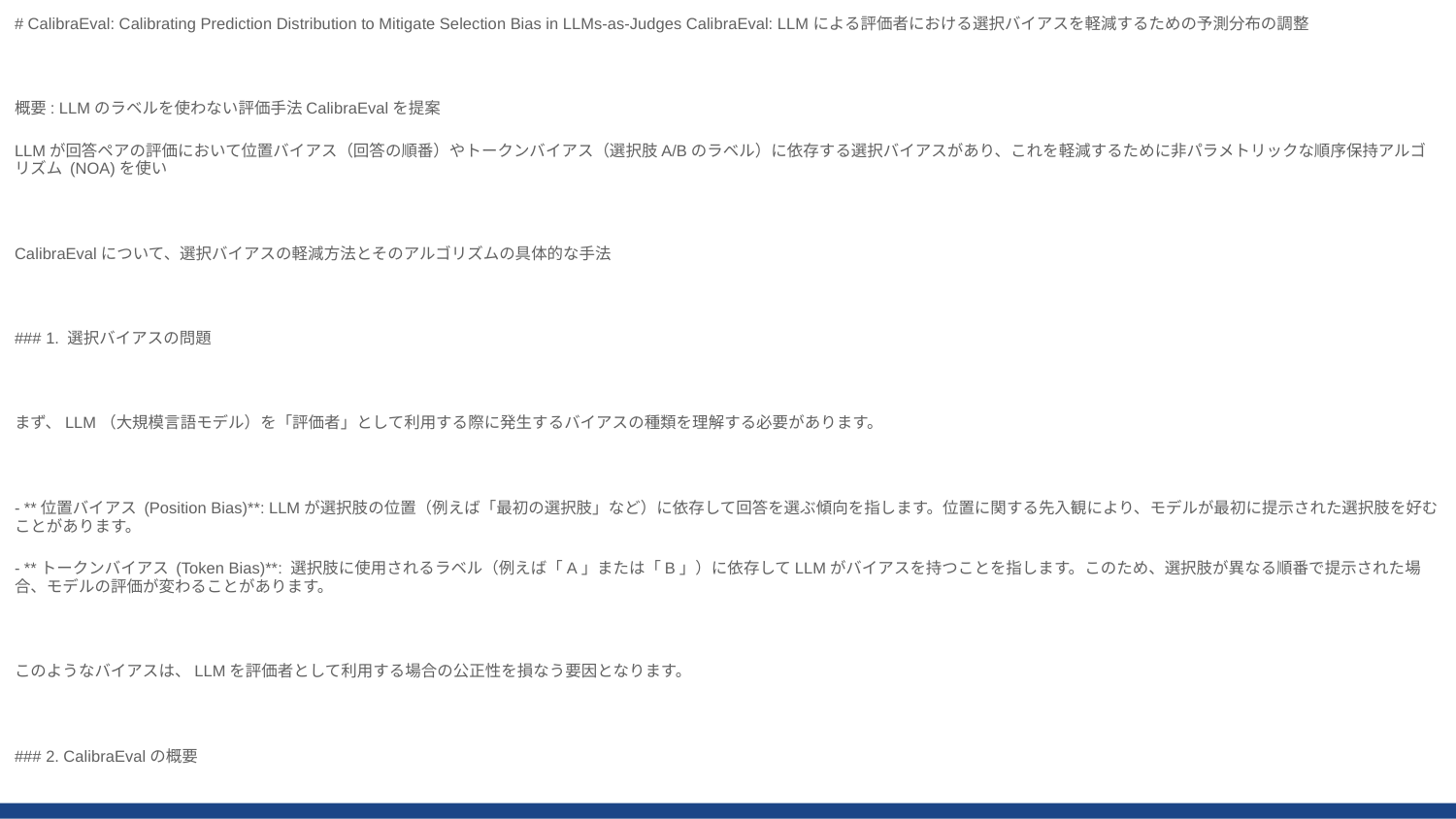

# CalibraEval: Calibrating Prediction Distribution to Mitigate Selection Bias in LLMs-as-Judges CalibraEval: LLMによる評価者における選択バイアスを軽減するための予測分布の調整

概要: LLMのラベルを使わない評価手法CalibraEvalを提案
LLMが回答ペアの評価において位置バイアス（回答の順番）やトークンバイアス（選択肢A/Bのラベル）に依存する選択バイアスがあり、これを軽減するために非パラメトリックな順序保持アルゴリズム (NOA)を使い

CalibraEvalについて、選択バイアスの軽減方法とそのアルゴリズムの具体的な手法

### 1. 選択バイアスの問題

まず、LLM（大規模言語モデル）を「評価者」として利用する際に発生するバイアスの種類を理解する必要があります。

- **位置バイアス (Position Bias)**: LLMが選択肢の位置（例えば「最初の選択肢」など）に依存して回答を選ぶ傾向を指します。位置に関する先入観により、モデルが最初に提示された選択肢を好むことがあります。
- **トークンバイアス (Token Bias)**: 選択肢に使用されるラベル（例えば「A」または「B」）に依存してLLMがバイアスを持つことを指します。このため、選択肢が異なる順番で提示された場合、モデルの評価が変わることがあります。

このようなバイアスは、LLMを評価者として利用する場合の公正性を損なう要因となります。

### 2. CalibraEvalの概要

CalibraEvalはこのようなバイアスを軽減するために提案された手法であり、選択バイアスを軽減することを目指します。この手法は、バイアスのある予測分布を、バイアスのない予測分布に「投射」する最適化問題として再定式化するものです。

具体的には、CalibraEvalは次の手順でバイアス軽減を行います。

### 3. 再定式化された最適化問題

**選択バイアス軽減のための最適化問題の再定式化**:

- 観測された予測分布（モデルが各選択肢に与える確率値）を、そのままではバイアスが含まれた状態の分布として扱います。この観測された分布を、理想的にはバイアスが存在しない状態の分布へ変換することを目指します。
- **最適化問題**としてこれを考える際、特定の関数（ここでは "g"）を用いて、観測された確率値を調整し、それらが「バイアスのない」予測分布と一致するように設定します。この関数 "g" の目的は、観測値を校正し、偏りを減らすことです。

### 4. 非パラメトリックな順序保持アルゴリズム (NOA)

この最適化問題を解決するために使用されるのが、**非パラメトリックな順序保持アルゴリズム (Non-parametric Order-preserving Algorithm; NOA)** です。以下、NOAについて詳細に説明します。

### 4.1 非パラメトリックアプローチとは

- **非パラメトリック (Non-parametric)** とは、特定のパラメータを使ったモデル化を行わず、柔軟にデータの特性に適応する手法を指します。これにより、複雑な数式モデルを使用せずに、バイアスのない予測分布を見つけることが可能になります。
- **順序保持 (Order-preserving)** とは、モデルが同じ種類の観測値に対して持つ順序関係を保持することを意味します。例えば、ある観測値が他の観測値よりも高い確率を持つ場合、その順序が調整後も保たれることを目指します。

### 4.2 NOAのステップ

1. **サンプル収集**:
    - まず、評価対象となる選択肢のペアを異なる順序で評価します（例：選択肢Aが先のバージョンと選択肢Bが先のバージョン）。
    - 各組み合わせに対してモデルが出力する予測確率を記録し、これらをサンプルとして収集します。
2. **順序の維持**:
    - 観測された確率分布に対して、その順序が保持されるようにしながら調整を行います。この順序保持により、バイアスを持たず、それでも選択肢に対する確率の関係性を壊さないようにします。
    - 具体的には、観測された確率値の部分的な順序関係が維持されるように、調整後の確率値を導出します。この手法により、バイアス軽減が適用された後でも、同じ評価基準に基づいた選択肢の順序が維持されます。
3. **最適化の実施**:
    - サンプルごとに確率値を観測し、それらを昇順に並べたリストを作成します。
    - リストの各要素について、それぞれ順序を保った形で最適な調整関数を適用します。この際、最適化の目的は、同じ内容を持つ選択肢に対してモデルが一貫した確率を出すことです。
    - 最適化の手法として、勾配降下法を用いて調整関数 "g" のパラメータを更新し、目的関数が最小化されるようにします。
4. **最終的な校正関数の生成**:
    - 調整が完了した後、各サンプルの観測された確率値に対応する調整後の値を得ます。これにより、サンプルごとに校正関数を適用し、バイアスのない分布に近づけることができます。
    - 得られたデータセットを用いて連続的な校正関数を学習し、テストサンプルに対しても適用可能な形式にします。

### 5. CalibraEvalの特徴と利点

- **パラメトリックラベル不要**: 他のバイアス軽減手法とは異なり、CalibraEvalは明示的なラベルを必要としません。観測されたデータに基づいてバイアスを校正するため、柔軟性が高く、適用範囲も広いです。
- **計算コストが低い**: この校正プロセスは推論時に実施可能であり、大きな計算コストをかけずに適用できます。また、少数のサンプルから校正関数を学習することも可能であるため、効率的です。
- **多様なLLMへの適用**: CalibraEvalは、さまざまなLLMやタスクに対して一貫したバイアス軽減効果を示しました。異なるプロンプトテンプレートや選択肢トークンに対しても有効であり、その頑健性が確認されています。

### 1. ラベルを使わない理由

通常のバイアス軽減手法では、特定の「正解ラベル」を基準としてモデルを訓練し、予測分布を調整します。しかし、LLMが評価者として使用される際に、比較タスクの正解ラベル（どちらの選択肢が「良い」のかを示すもの）を常に用意することは、特にオープンエンドな生成タスクにおいて難しい場合が多いです。

たとえば、生成された文章の比較において、どちらの選択肢が優れているかという判断は非常に主観的であり、明確な「正解」がないことも多いです。人によって評価基準が異なるため、モデルにとっても難解な判断となり得ます。このような状況でラベルを必要としない手法が求められます。

### 2. CalibraEvalにおけるラベルフリーの仕組み

CalibraEvalでは、モデルが生成した**観測された確率分布**を基にして、それを「バイアスのない予測分布」に調整するプロセスを実行します。このとき、特定の「正解ラベル」は必要ありません。次の仕組みを通じて、正解ラベルの代わりにデータ自体を活用してバイアスを軽減します。

- **観測された分布の調整**:
    - モデルがある入力に対して生成する**観測確率**（例：選択肢Aに対して70%、選択肢Bに対して30%など）は、そのままでは位置やトークンの順序に依存したバイアスが含まれています。
    - この観測された分布を利用して、モデルのバイアスを特定し、バイアスのない理想的な分布に近づけるように調整します。このとき、観測されたデータ間の**順序関係**（例えば、選択肢AとBの相対的な重要度）が保持されるようにしながら調整を行います。
- **一貫性の強調**:
    - CalibraEvalの最適化目標は、「位置やトークンIDの変更にかかわらず、一貫した評価を提供すること」です。例えば、選択肢Aと選択肢Bの位置を入れ替えた場合でも、同じ確率分布を出力することが理想とされます。
    - このため、観測された確率が異なる条件下（位置やトークンIDが変わるなど）でも変わらずに持続するように、モデルを調整することが目的です。

### 3. ラベルフリー手法の最適化

CalibraEvalの非パラメトリック順序保持アルゴリズム（NOA）は、サンプル間の順序関係を保ちながら、観測された確率分布を調整するアルゴリズムです。このアプローチには次のような特徴があります。

- **部分順序関係の利用**:
    - 各サンプル間の部分的な順序関係（たとえば、「選択肢Aのほうが選択肢Bより高く評価される」）を保ちながら、観測された確率を調整します。
    - 正解ラベルを使用しない代わりに、同じサンプルを複数の異なる形式（順序やトークンIDの変更など）で観測し、これらの間での一貫性が確保されるようにすることが目的です。
- **観測データのみで最適化**:
    - この方法はラベルを必要としないので、観測されたデータそのものを基に最適化を行います。そのため、明示的に「正しい」回答を示すラベルは必要としません。
    - 特に「事前に定義された正解」を求めるのではなく、観測された確率の関係を見直し、その関係が位置やトークンの影響を受けずに一致するように調整することを目指します。

### 4. 実際の利点

- **データが多様な場合でも適用可能**: 正解ラベルが存在しない場合や、評価基準が主観的で多様な場合でも、CalibraEvalはバイアス軽減が可能です。
- **柔軟な適用性**: 選択肢の位置やトークンIDを変更してもモデルが一貫した出力をするように設計されているため、あらゆる入力形式に対して頑健性を持ちます。